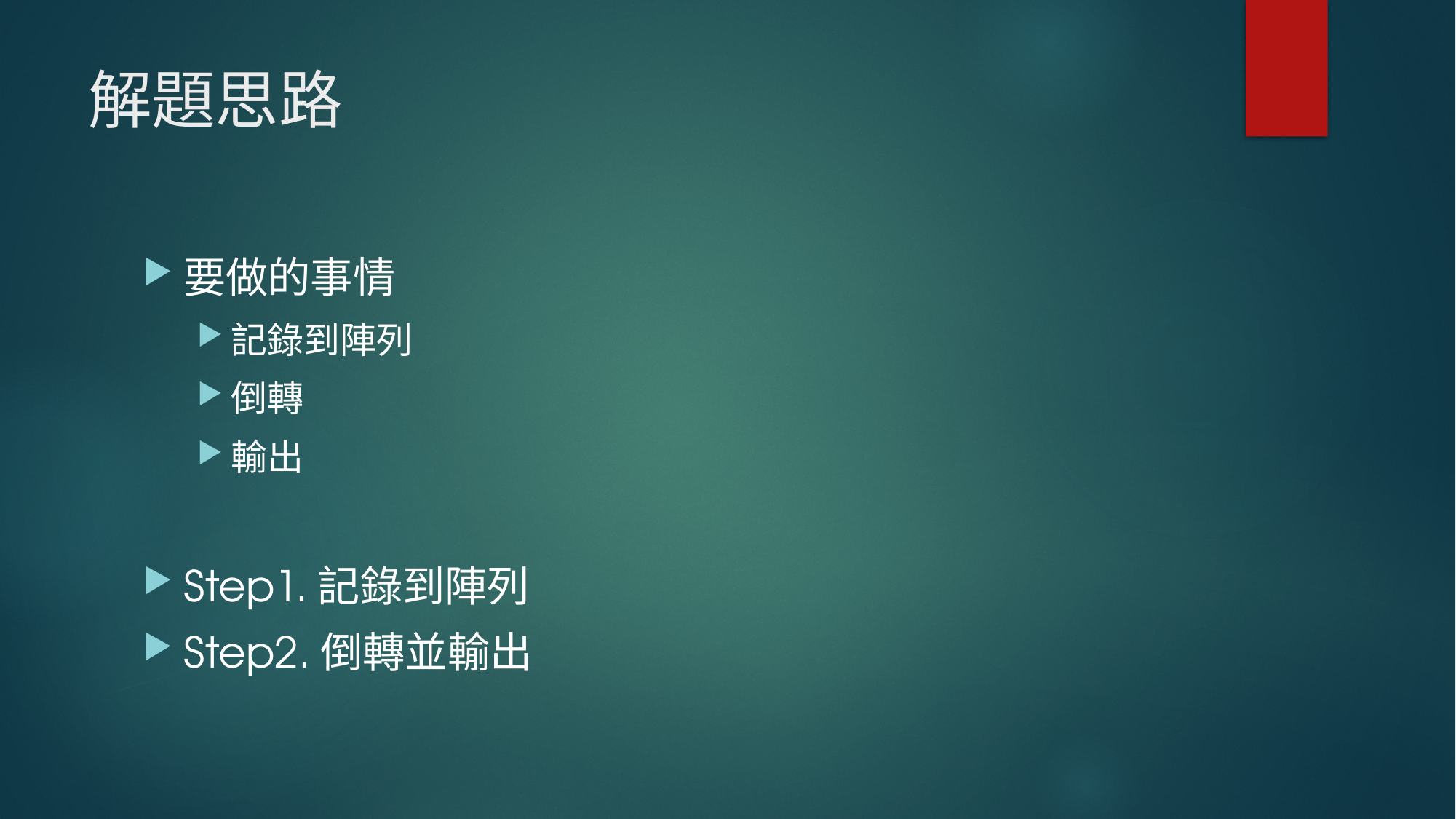

# 解題思路
要做的事情
記錄到陣列
倒轉
輸出

Step1.記錄到陣列
Step2.倒轉並輸出